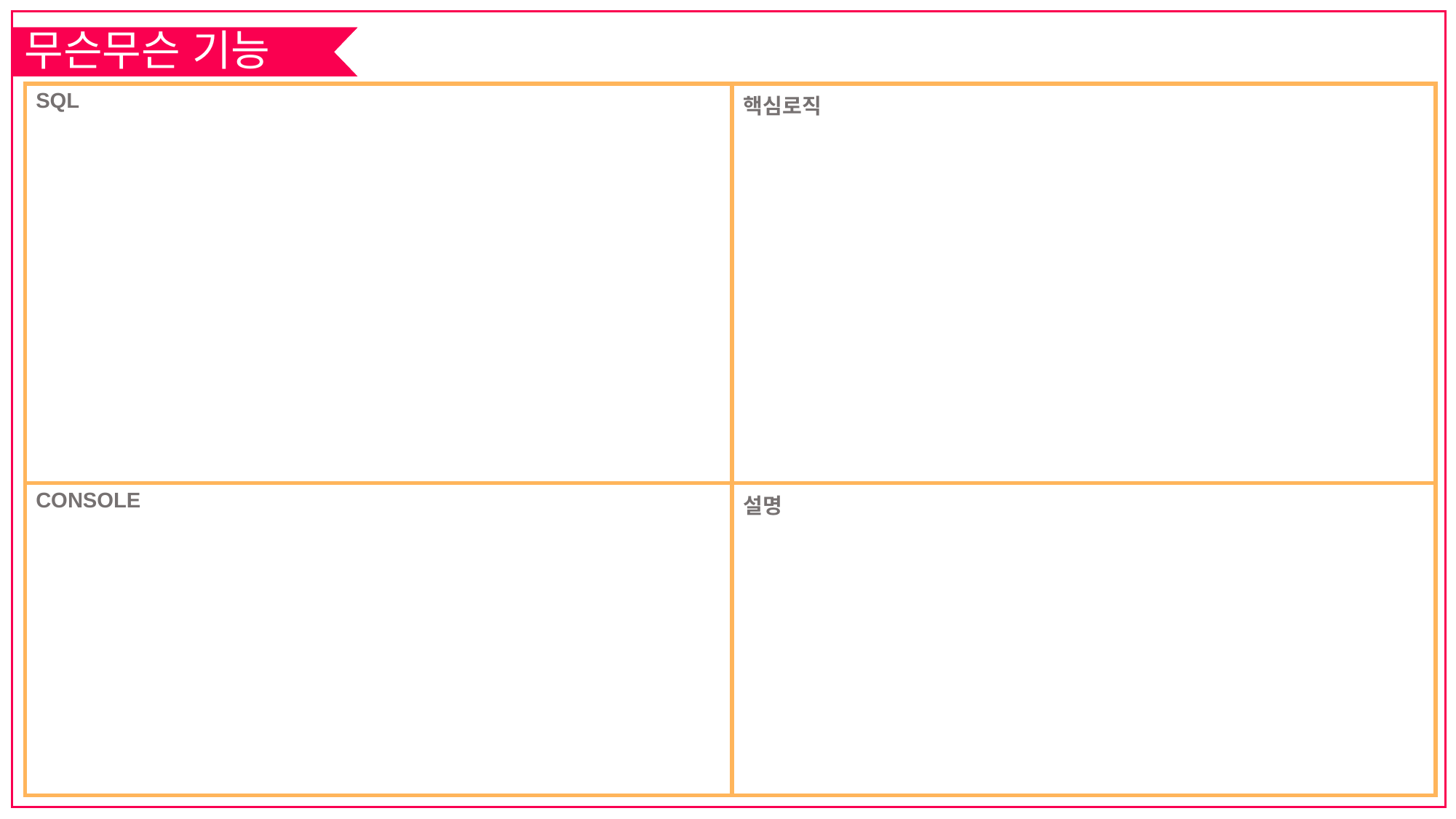

# 무슨무슨 기능
| SQL | 핵심로직 |
| --- | --- |
| CONSOLE | 설명 |